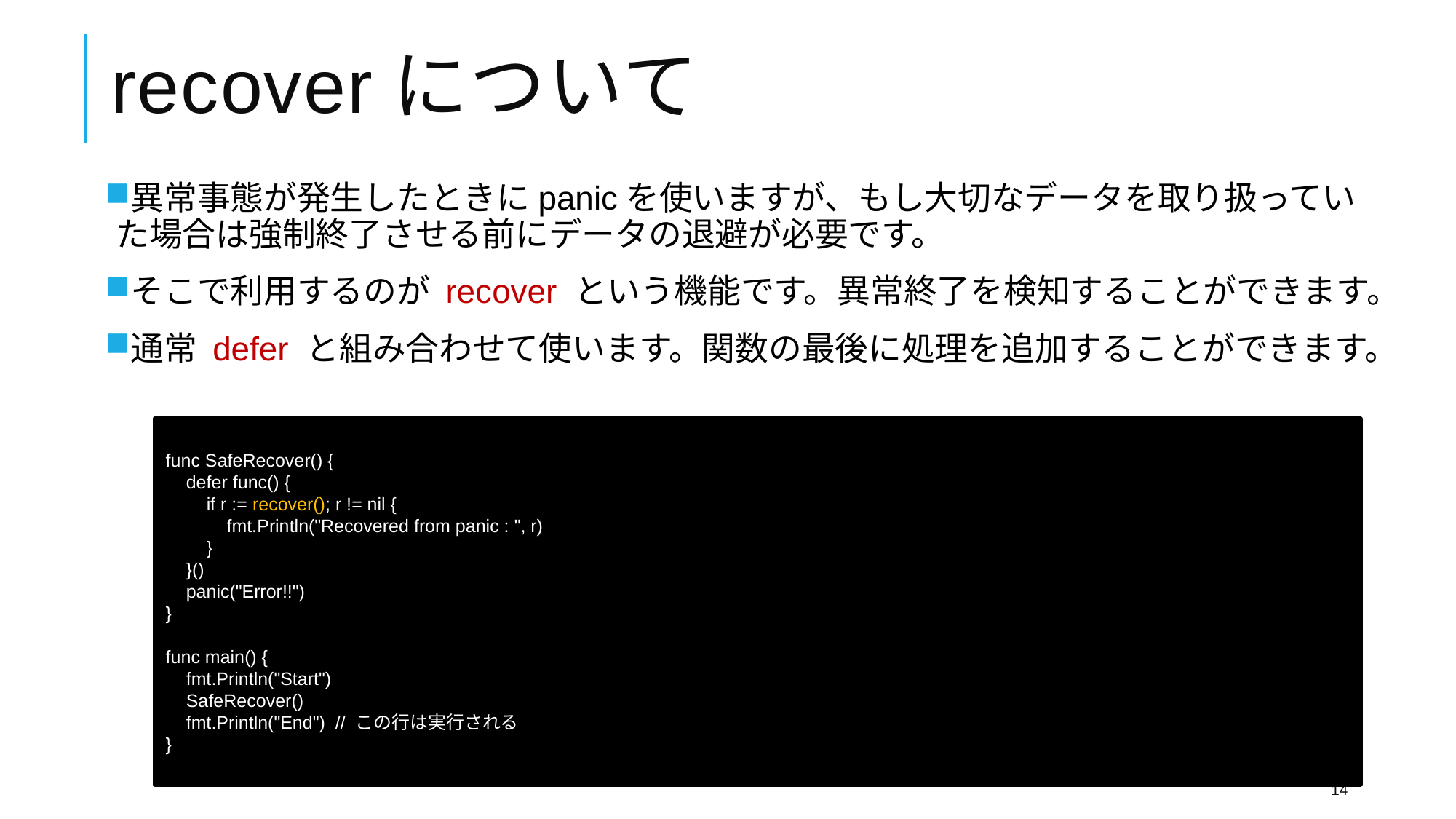

# recoverについて
異常事態が発生したときにpanicを使いますが、もし大切なデータを取り扱っていた場合は強制終了させる前にデータの退避が必要です。
そこで利用するのが recover という機能です。異常終了を検知することができます。
通常 defer と組み合わせて使います。関数の最後に処理を追加することができます。

func SafeRecover() {
    defer func() {
        if r := recover(); r != nil {
            fmt.Println("Recovered from panic : ", r)
        }
    }()
    panic("Error!!")
}
func main() {
    fmt.Println("Start")
    SafeRecover()
    fmt.Println("End")  // この行は実行される
}
14